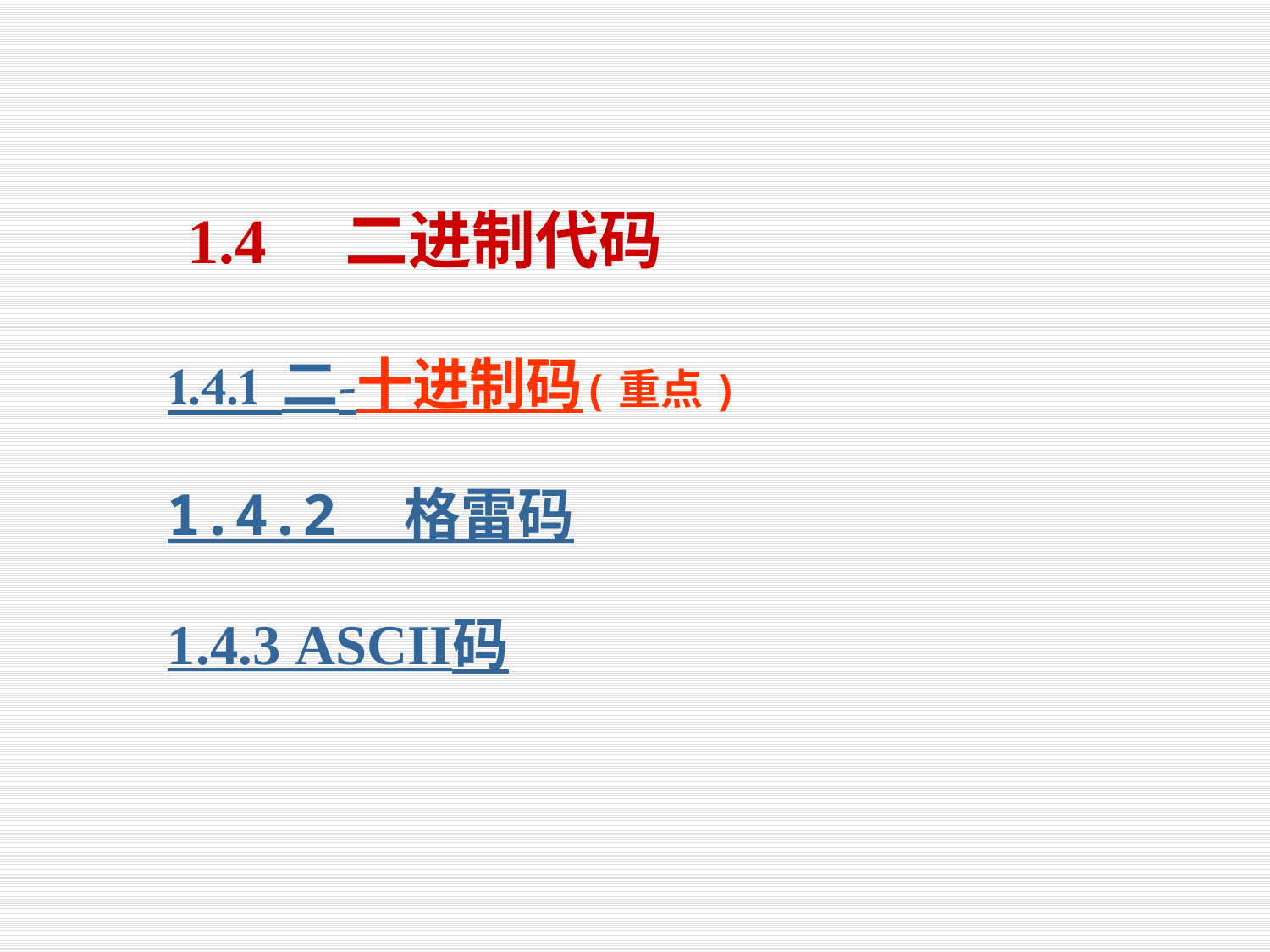

1.4　二进制代码
1.4.1  二-十进制码(重点)
1.4.2  格雷码
1.4.3 ASCII码